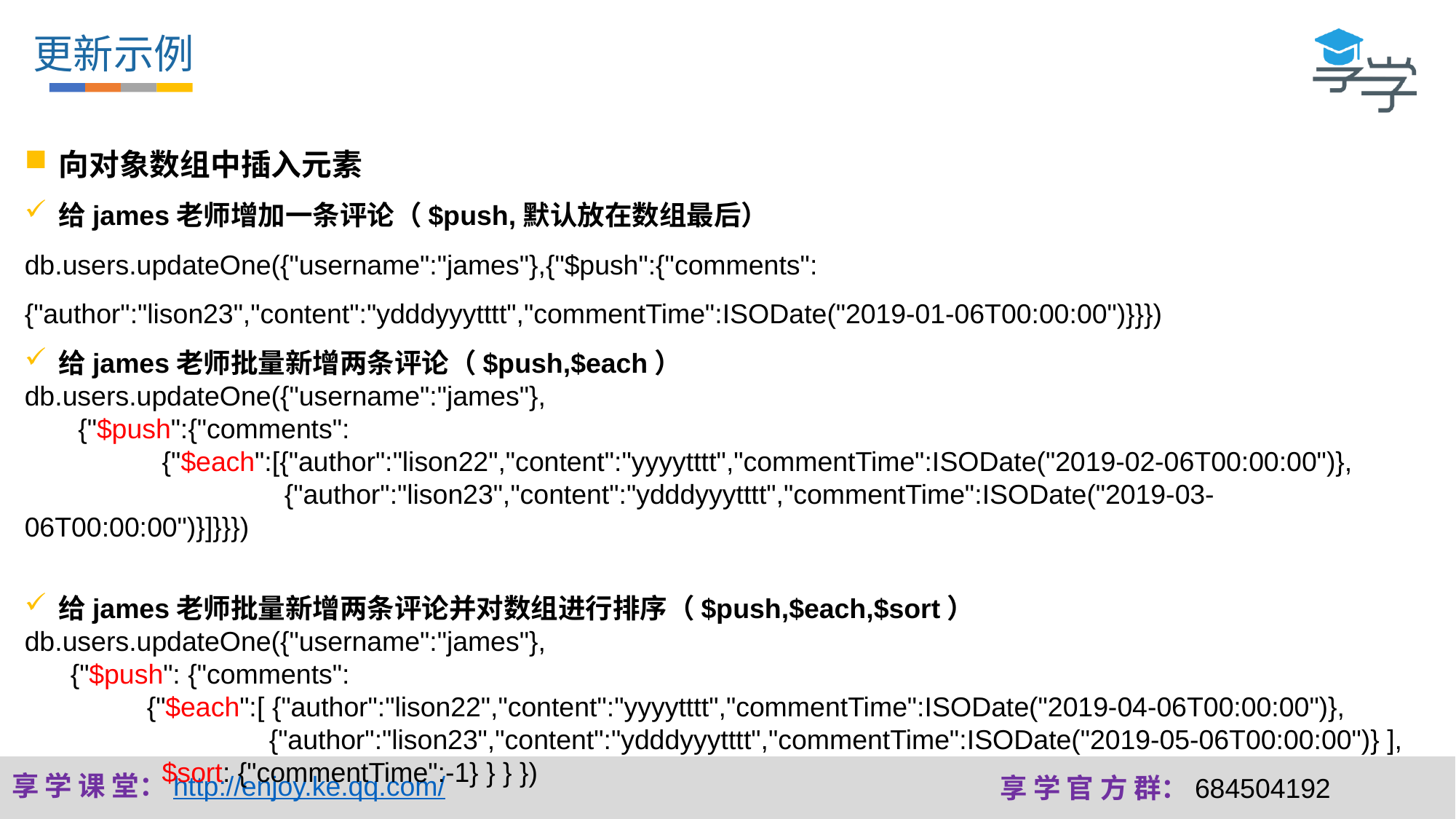

更新示例

向对象数组中插入元素
给james老师增加一条评论（$push,默认放在数组最后）
db.users.updateOne({"username":"james"},{"$push":{"comments":{"author":"lison23","content":"ydddyyytttt","commentTime":ISODate("2019-01-06T00:00:00")}}})
给james老师批量新增两条评论（$push,$each）
db.users.updateOne({"username":"james"},
       {"$push":{"comments":
                  {"$each":[{"author":"lison22","content":"yyyytttt","commentTime":ISODate("2019-02-06T00:00:00")},
                                  {"author":"lison23","content":"ydddyyytttt","commentTime":ISODate("2019-03-06T00:00:00")}]}}})

给james老师批量新增两条评论并对数组进行排序（$push,$each,$sort）
db.users.updateOne({"username":"james"},
      {"$push": {"comments":
                {"$each":[ {"author":"lison22","content":"yyyytttt","commentTime":ISODate("2019-04-06T00:00:00")},
                                {"author":"lison23","content":"ydddyyytttt","commentTime":ISODate("2019-05-06T00:00:00")} ],
                  $sort: {"commentTime":-1} } } })